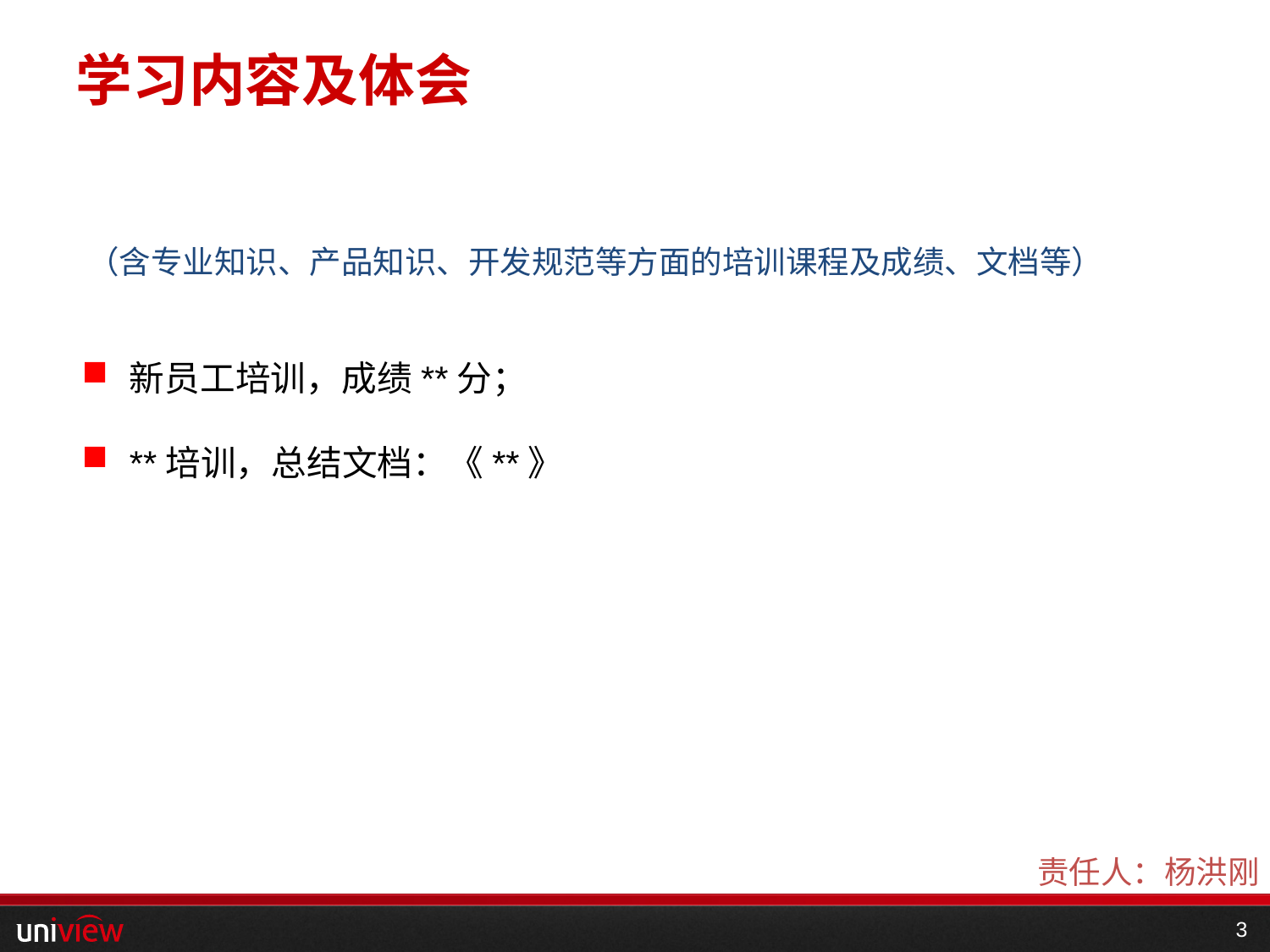

学习内容及体会
（含专业知识、产品知识、开发规范等方面的培训课程及成绩、文档等）
新员工培训，成绩**分；
**培训，总结文档：《**》

责任人：杨洪刚